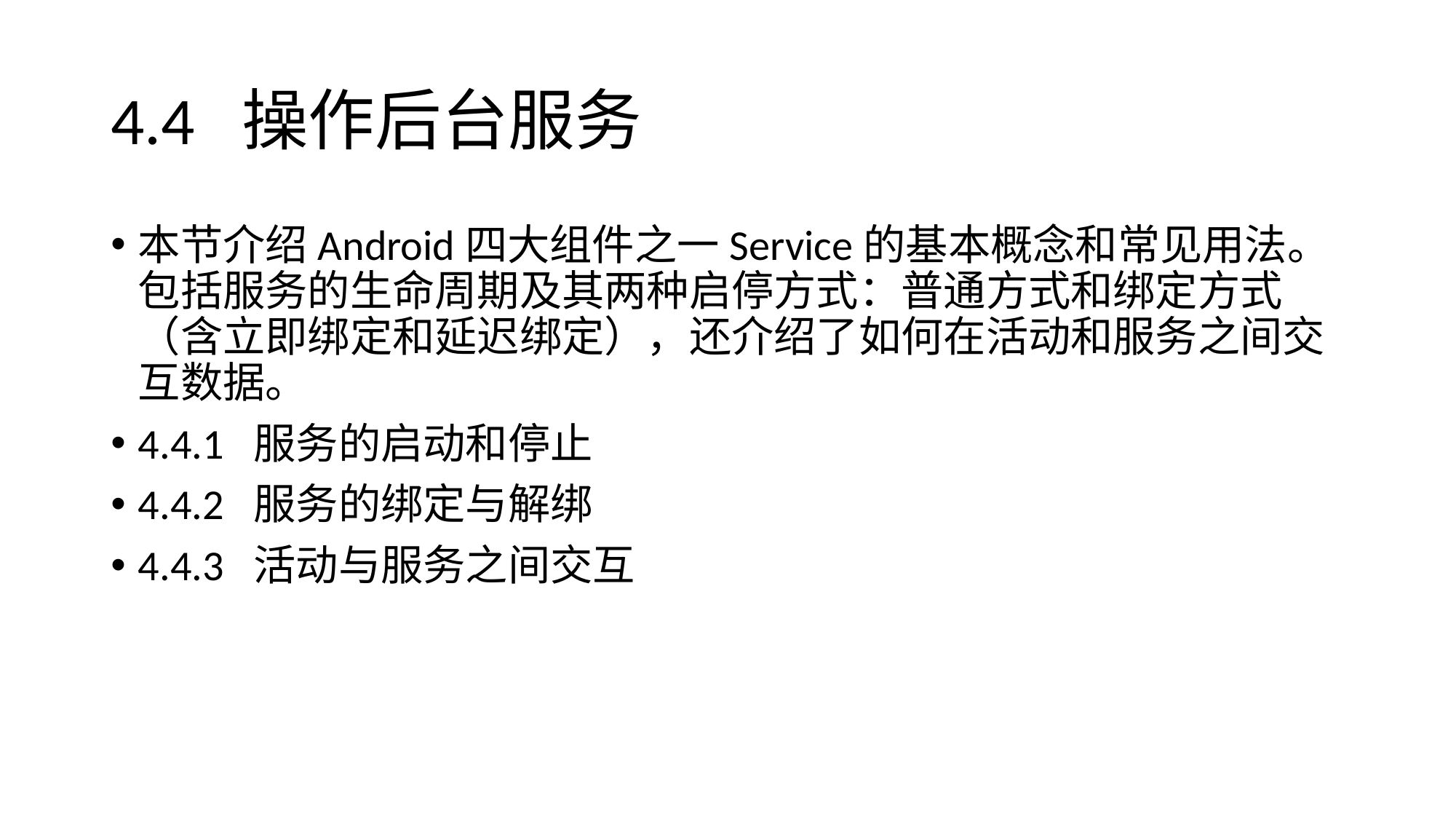

# 4.4  操作后台服务
本节介绍Android四大组件之一Service的基本概念和常见用法。包括服务的生命周期及其两种启停方式：普通方式和绑定方式（含立即绑定和延迟绑定），还介绍了如何在活动和服务之间交互数据。
4.4.1  服务的启动和停止
4.4.2  服务的绑定与解绑
4.4.3  活动与服务之间交互